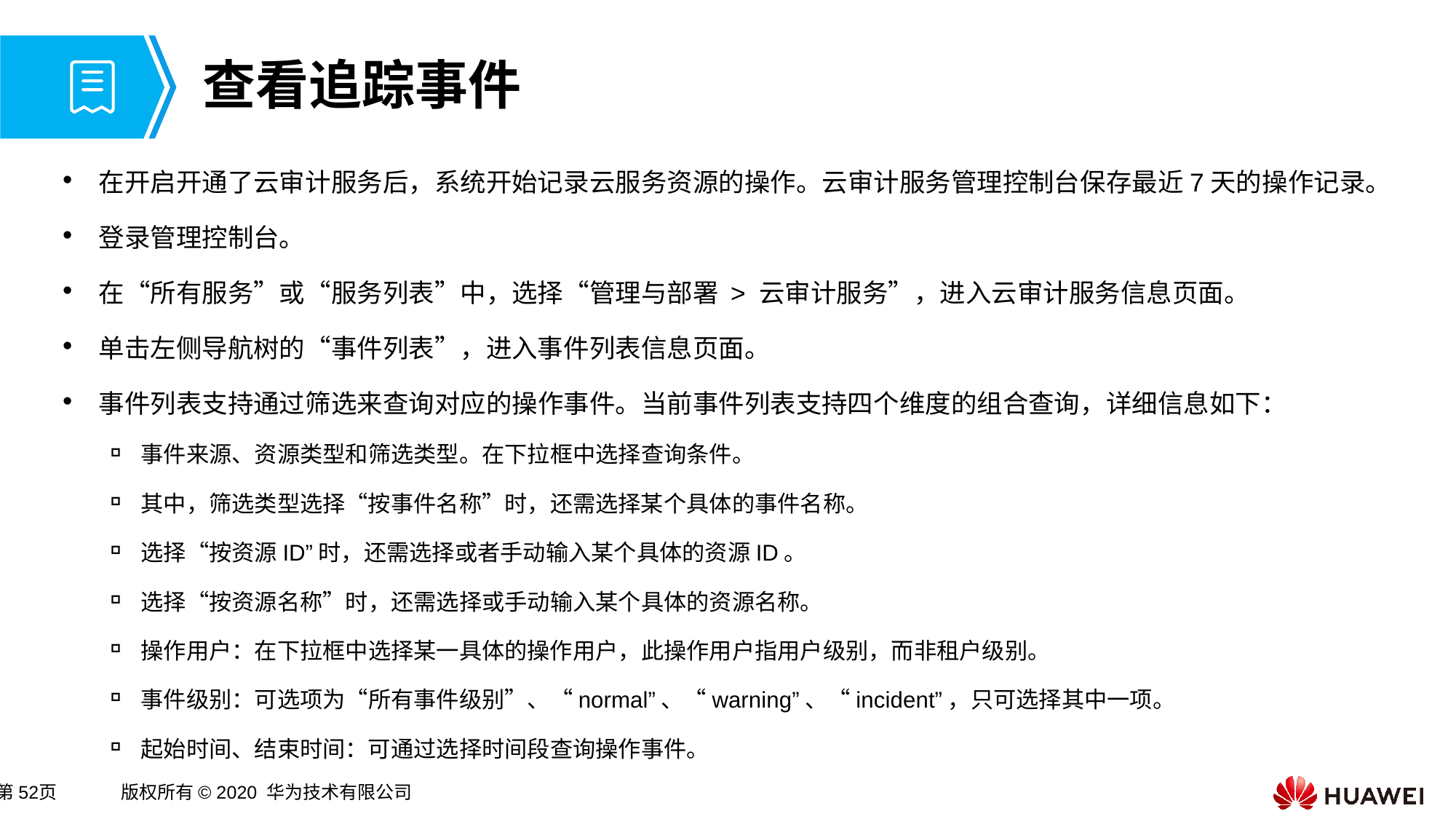

# 查看追踪事件
在开启开通了云审计服务后，系统开始记录云服务资源的操作。云审计服务管理控制台保存最近7天的操作记录。
登录管理控制台。
在“所有服务”或“服务列表”中，选择“管理与部署 > 云审计服务”，进入云审计服务信息页面。
单击左侧导航树的“事件列表”，进入事件列表信息页面。
事件列表支持通过筛选来查询对应的操作事件。当前事件列表支持四个维度的组合查询，详细信息如下：
事件来源、资源类型和筛选类型。在下拉框中选择查询条件。
其中，筛选类型选择“按事件名称”时，还需选择某个具体的事件名称。
选择“按资源ID”时，还需选择或者手动输入某个具体的资源ID。
选择“按资源名称”时，还需选择或手动输入某个具体的资源名称。
操作用户：在下拉框中选择某一具体的操作用户，此操作用户指用户级别，而非租户级别。
事件级别：可选项为“所有事件级别”、“normal”、“warning”、“incident”，只可选择其中一项。
起始时间、结束时间：可通过选择时间段查询操作事件。